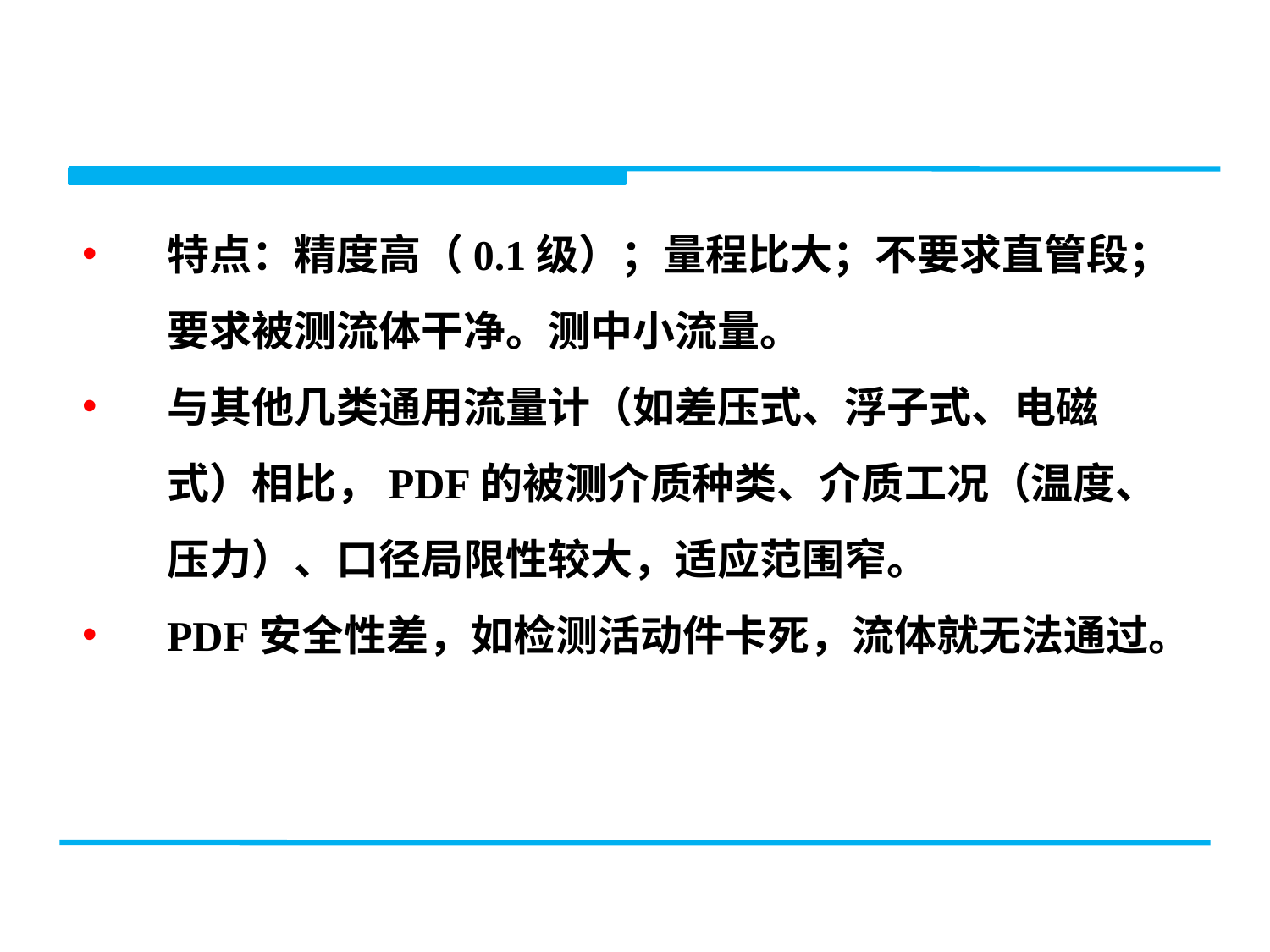

特点：精度高（0.1级）；量程比大；不要求直管段；要求被测流体干净。测中小流量。
与其他几类通用流量计（如差压式、浮子式、电磁式）相比，PDF的被测介质种类、介质工况（温度、压力）、口径局限性较大，适应范围窄。
PDF安全性差，如检测活动件卡死，流体就无法通过。